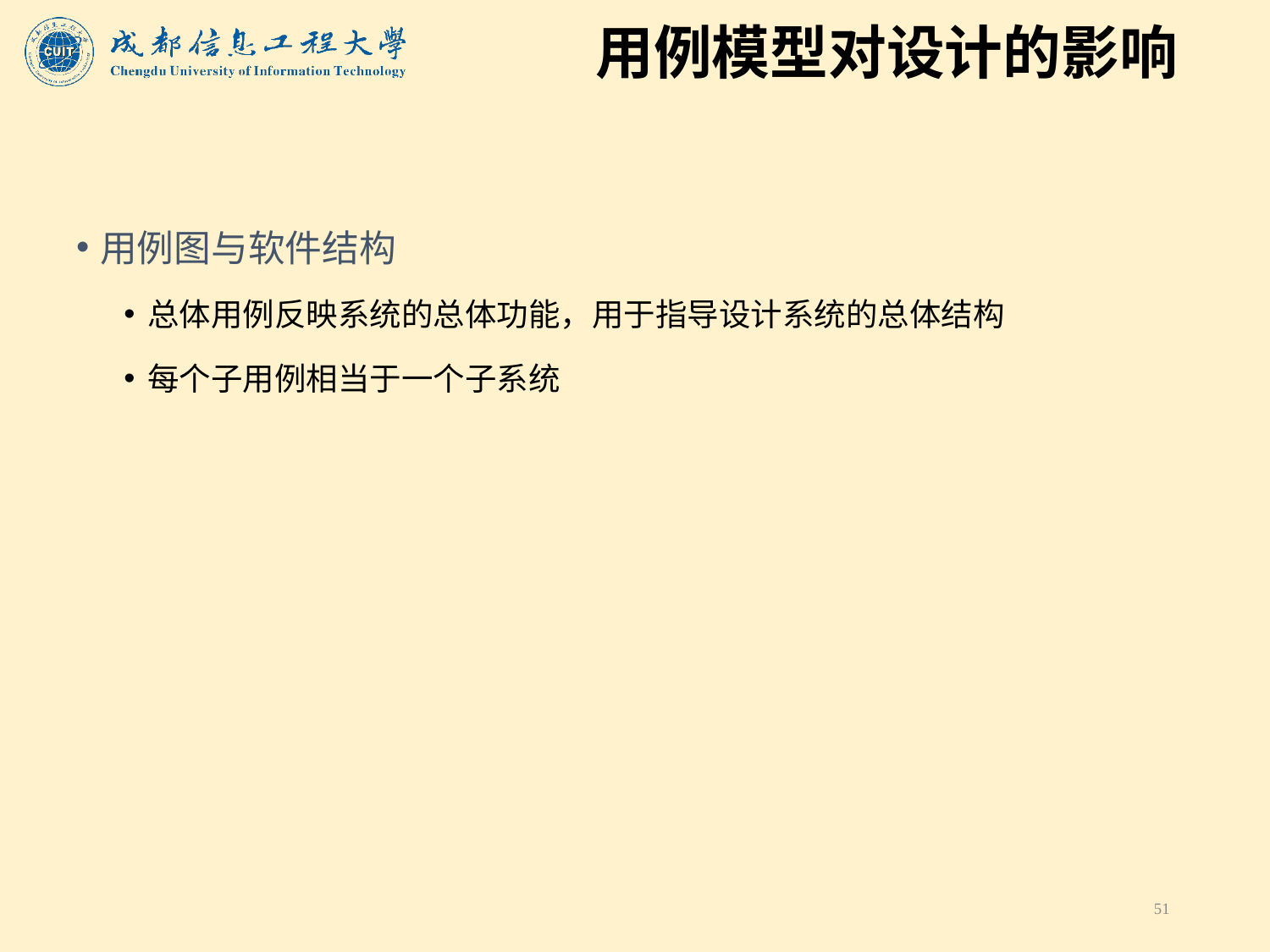

# 用例模型对设计的影响
用例图与软件结构
总体用例反映系统的总体功能，用于指导设计系统的总体结构
每个子用例相当于一个子系统
51